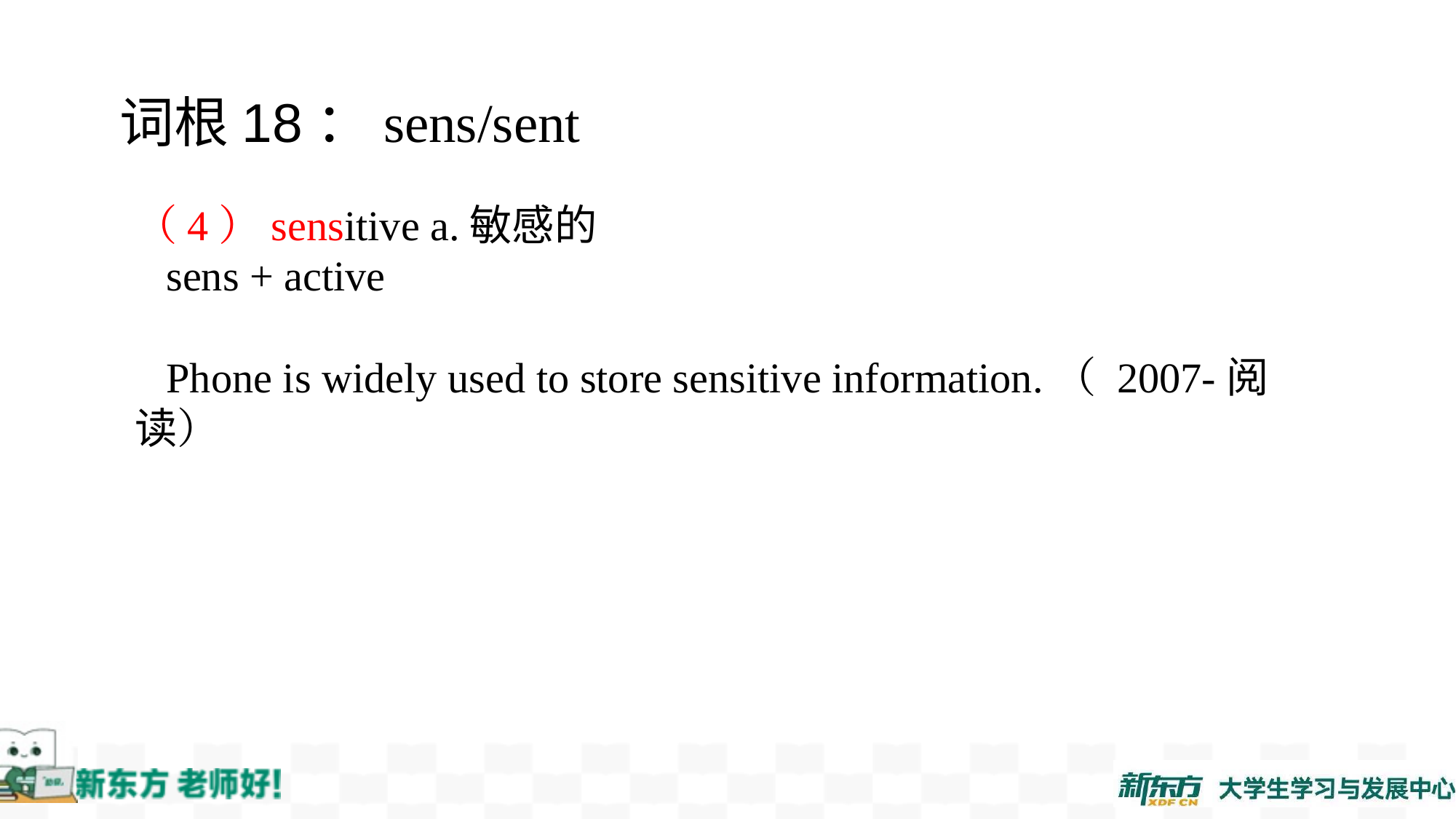

词根18：sens/sent
（4）sensitive a.敏感的
   sens + active

   Phone is widely used to store sensitive information.（ 2007-阅读）